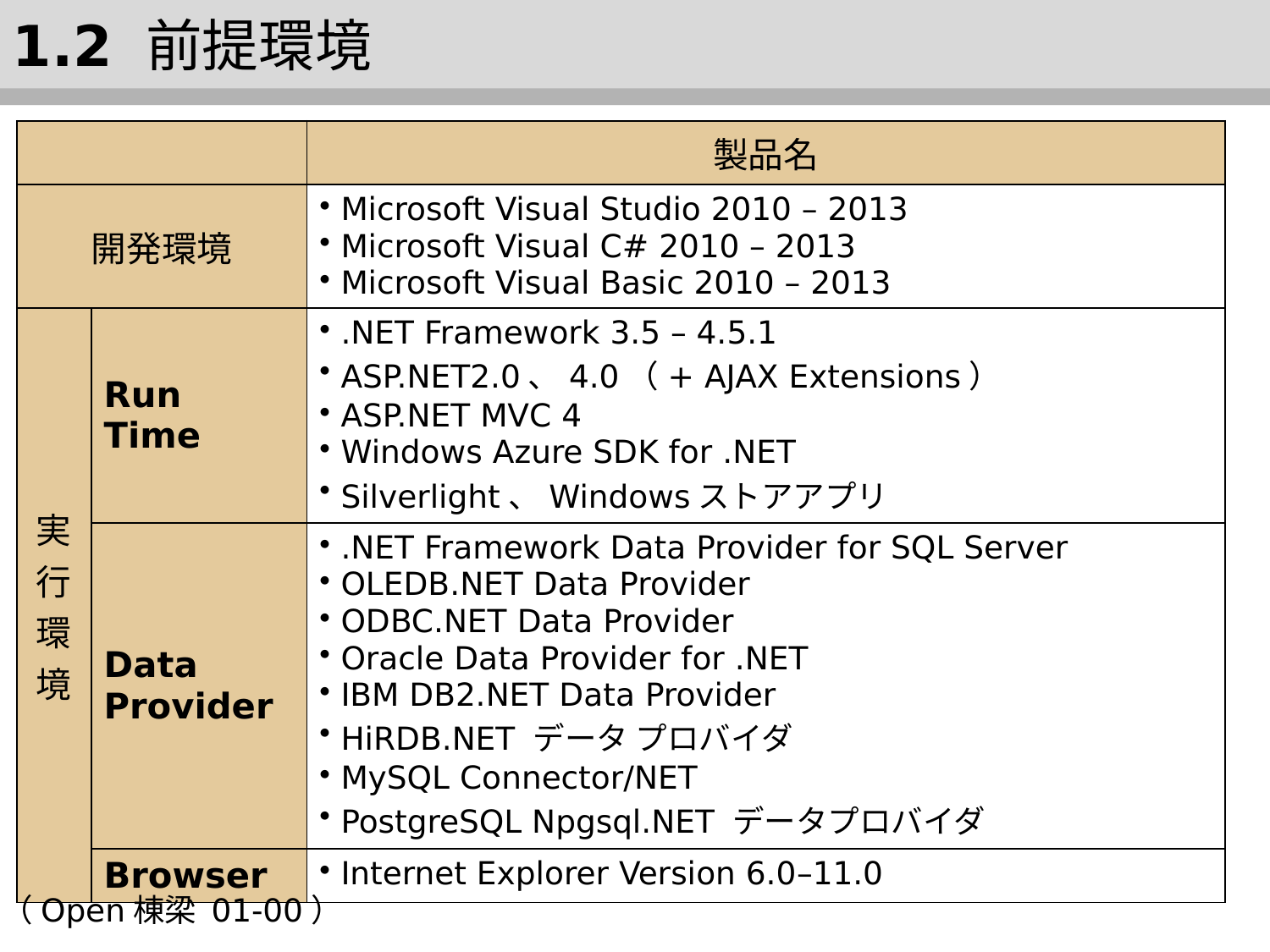

1.2 前提環境
|  |  | 製品名 |
| --- | --- | --- |
| 開発環境 |  | Microsoft Visual Studio 2010 – 2013 Microsoft Visual C# 2010 – 2013 Microsoft Visual Basic 2010 – 2013 |
| 実 行 環 境 | Run Time | .NET Framework 3.5 – 4.5.1 ASP.NET2.0、4.0（+ AJAX Extensions） ASP.NET MVC 4 Windows Azure SDK for .NET Silverlight、Windowsストアアプリ |
|  | Data Provider | .NET Framework Data Provider for SQL Server OLEDB.NET Data Provider ODBC.NET Data Provider Oracle Data Provider for .NET IBM DB2.NET Data Provider HiRDB.NET データ プロバイダ MySQL Connector/NET PostgreSQL Npgsql.NET データプロバイダ |
|  | Browser | Internet Explorer Version 6.0–11.0 |
（Open棟梁 01-00）